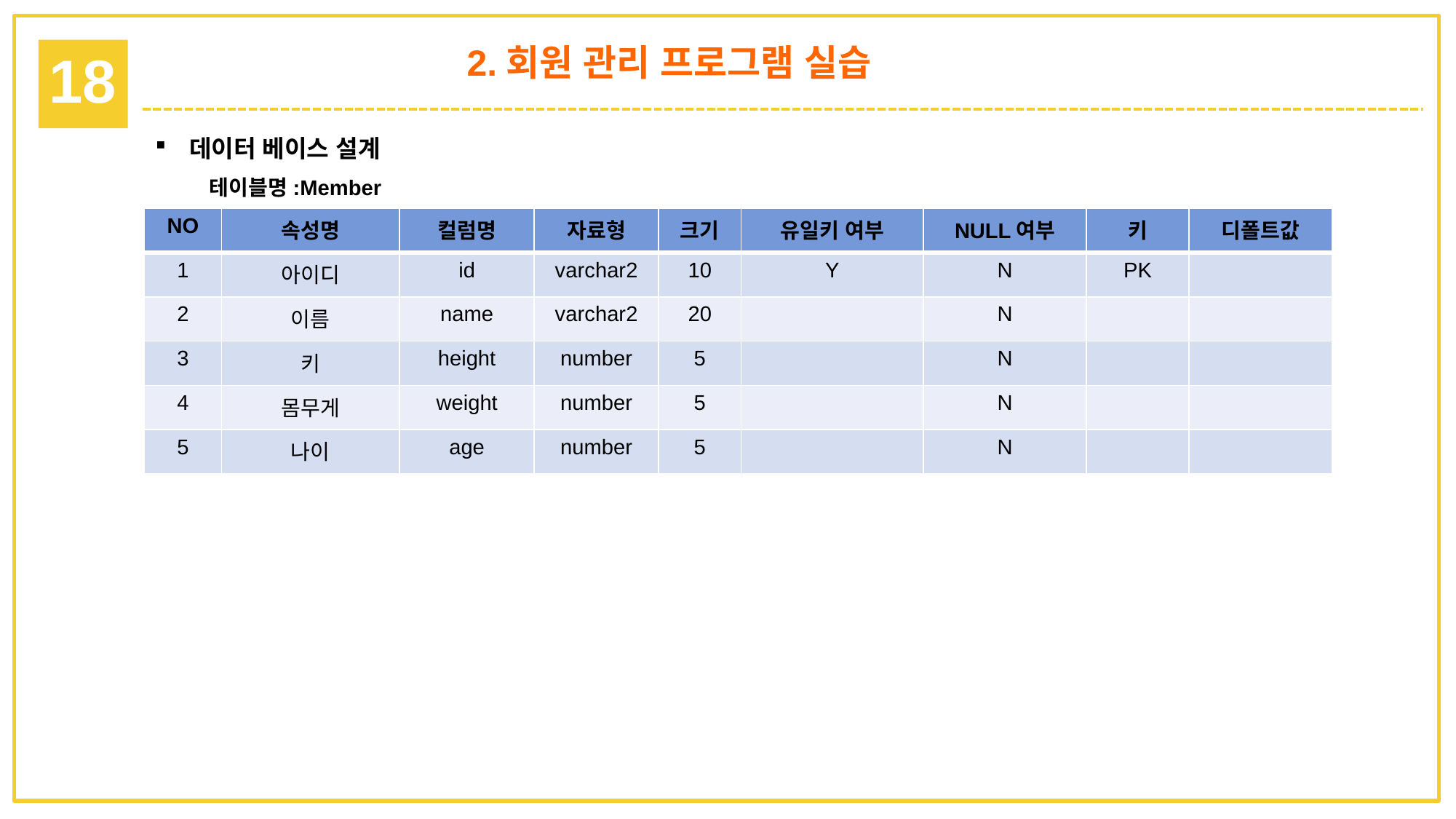

2.회원 관리 프로그램 실습
18

데이터 베이스 설계
테이블명:Member
| NO | 속성명 | 컬럼명 | 자료형 | 크기 | 유일키 여부 | NULL여부 | 키 | 디폴트값 |
| --- | --- | --- | --- | --- | --- | --- | --- | --- |
| 1 | 아이디 | id | varchar2 | 10 | Y | N | PK |  |
| 2 | 이름 | name | varchar2 | 20 |  | N |  |  |
| 3 | 키 | height | number | 5 |  | N |  |  |
| 4 | 몸무게 | weight | number | 5 |  | N |  |  |
| 5 | 나이 | age | number | 5 |  | N |  |  |